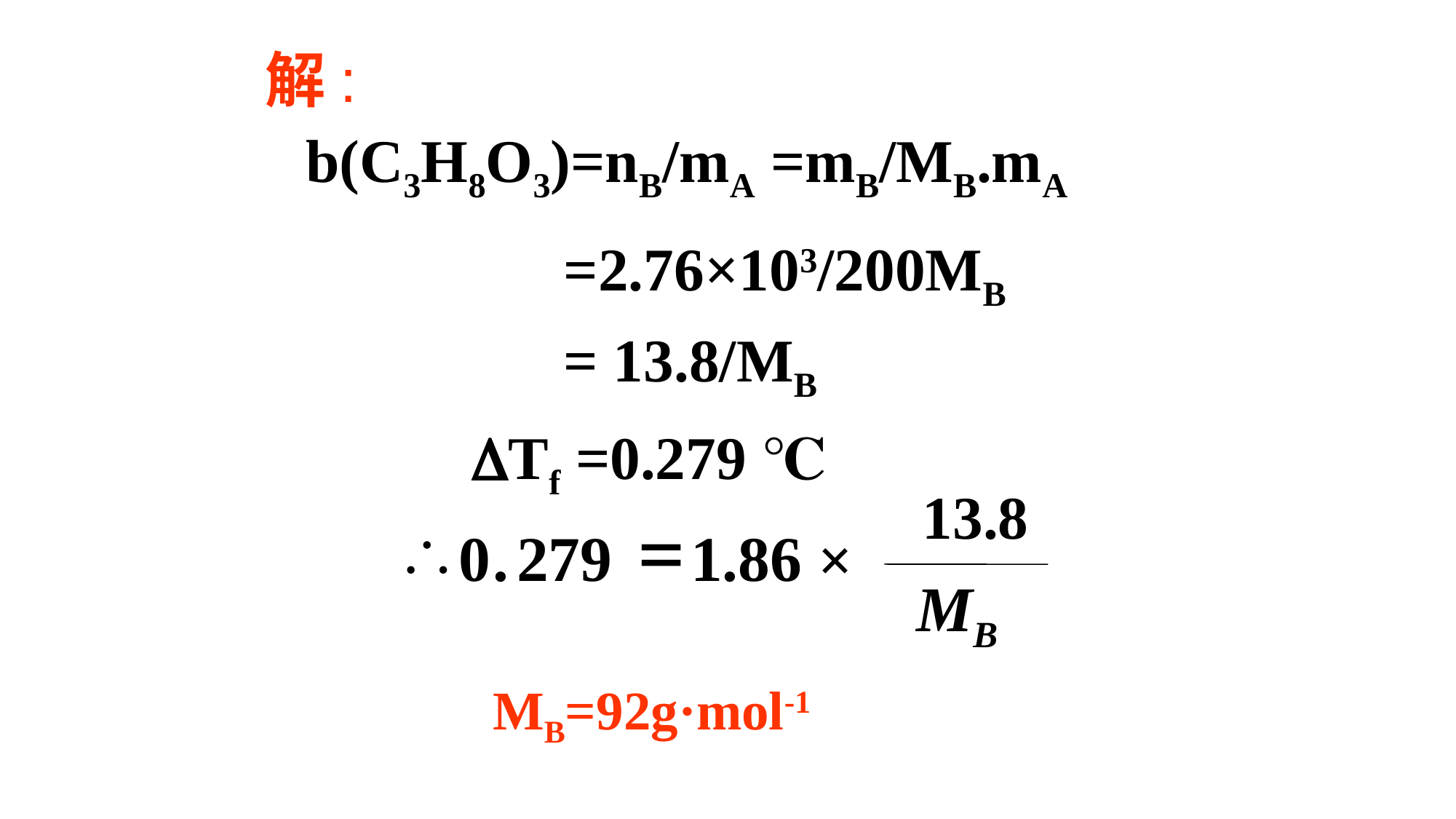

解:
b(C3H8O3)=nB/mA  =mB/MB.mA
=2.76×103/200MB
= 13.8/MB
ΔTf =0.279 ℃
13.8
∴
=
0
.
279
1.86 ×

MB
MB=92g·mol-1
10